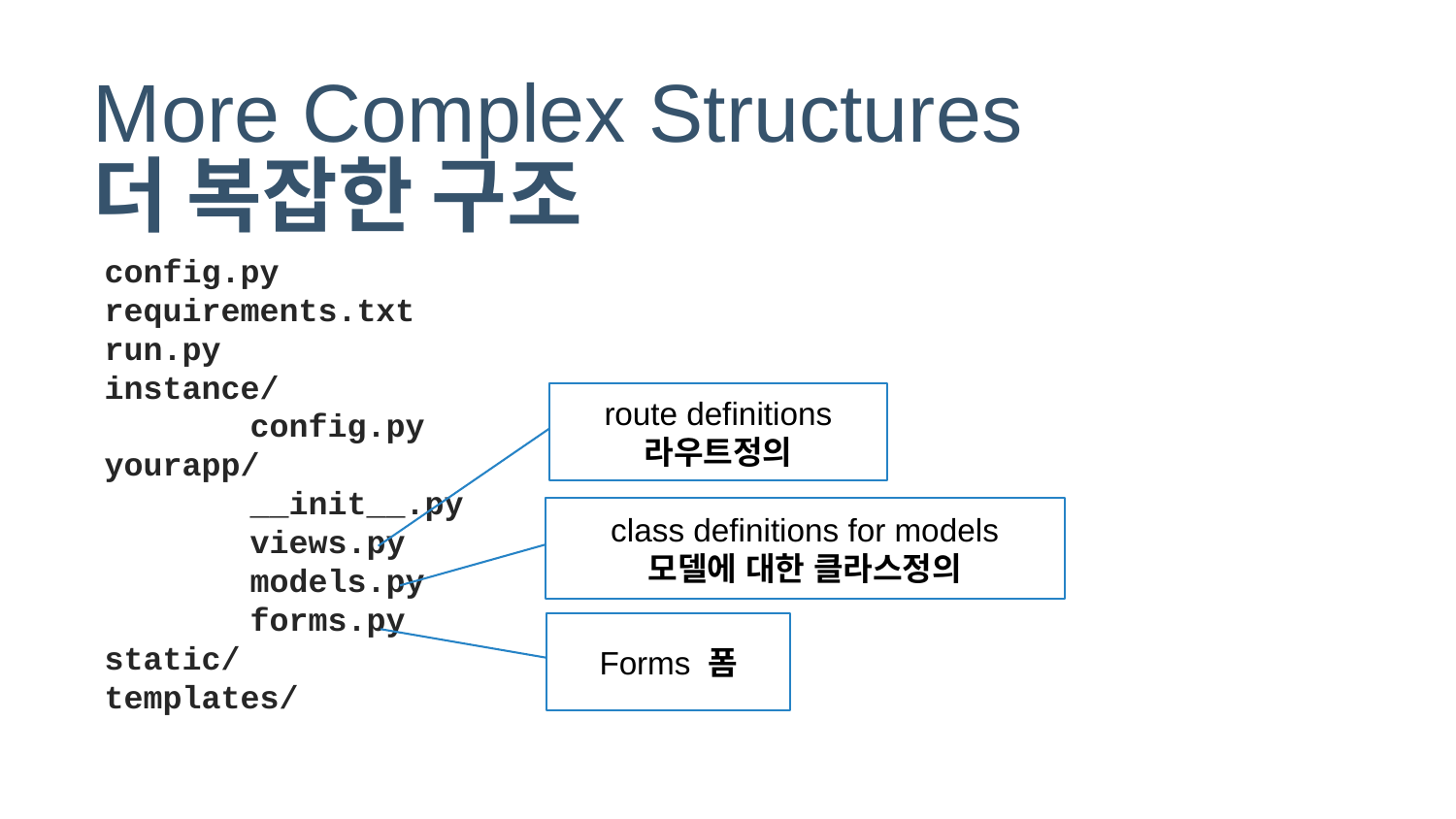

# More Complex Structures 더 복잡한 구조
config.py
requirements.txt
run.py
instance/
	config.py
yourapp/
	__init__.py
	views.py
	models.py
	forms.py
static/
templates/
route definitions 라우트정의
class definitions for models
모델에 대한 클라스정의
Forms 폼